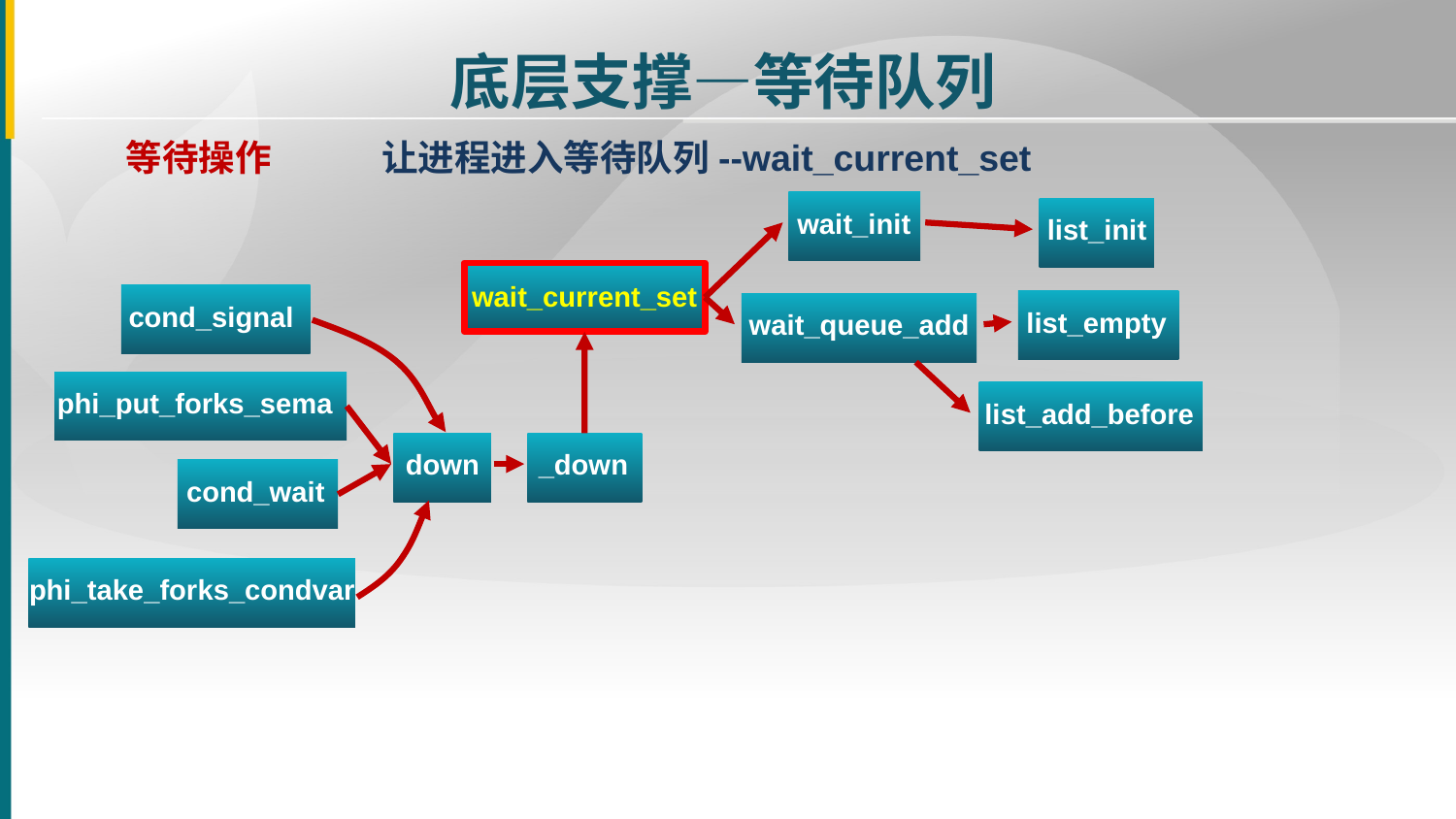

底层支撑—等待队列
让进程进入等待队列--wait_current_set
等待操作

wait_init
list_init

wait_current_set

cond_signal

list_empty
wait_queue_add

phi_put_forks_sema

list_add_before

down
_down

cond_wait

phi_take_forks_condvar